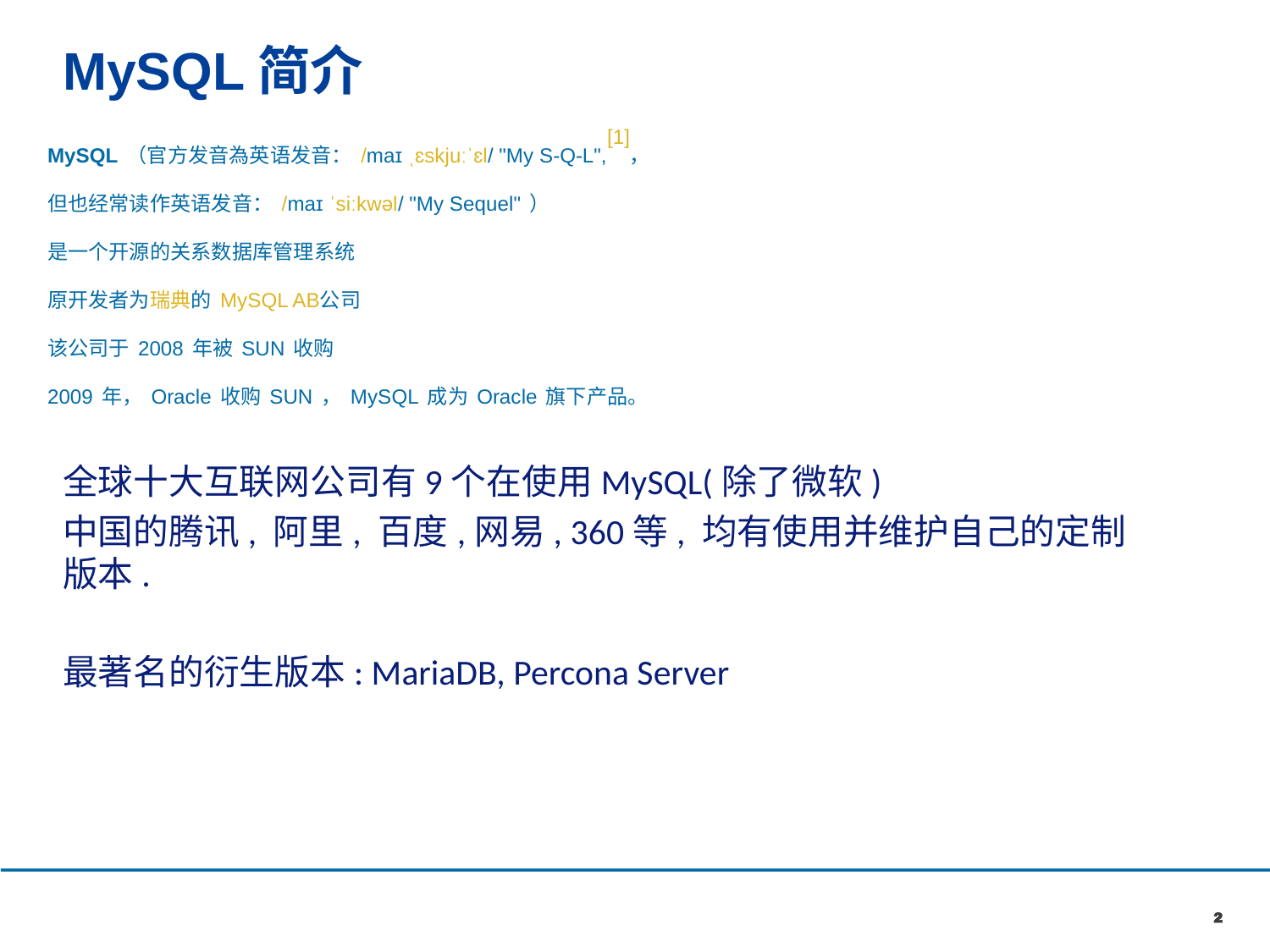

# MySQL简介
MySQL（官方发音為英语发音：/maɪ ˌɛskjuːˈɛl/ "My S-Q-L",[1]，
但也经常读作英语发音：/maɪ ˈsiːkwəl/ "My Sequel"）
是一个开源的关系数据库管理系统
原开发者为瑞典的MySQL AB公司
该公司于2008年被SUN收购
2009年，Oracle收购SUN，MySQL成为Oracle旗下产品。
全球十大互联网公司有9个在使用MySQL(除了微软)
中国的腾讯, 阿里, 百度,网易, 360等, 均有使用并维护自己的定制版本.

最著名的衍生版本: MariaDB, Percona Server
2